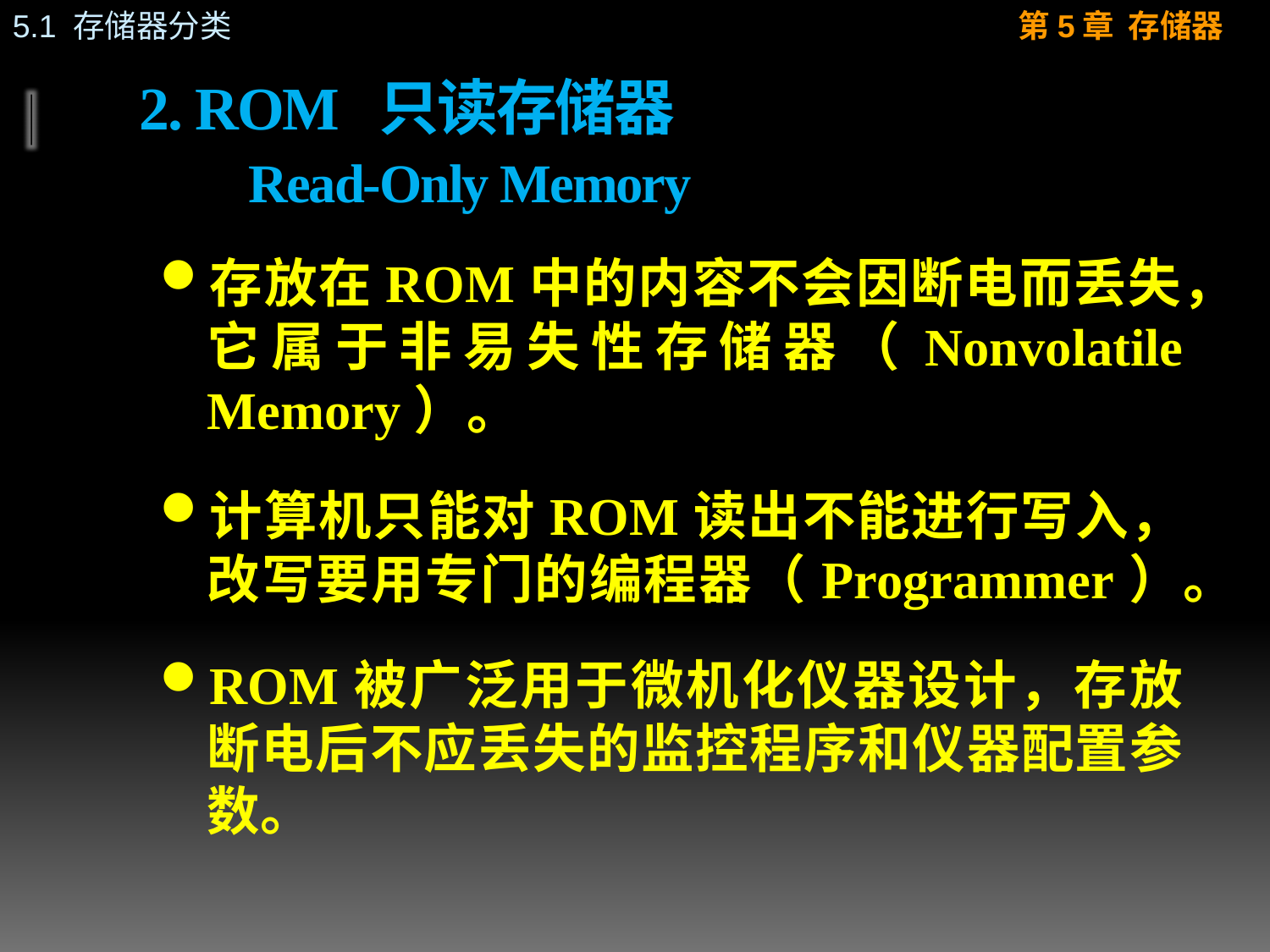

# 2. ROM  只读存储器 Read-Only Memory
存放在ROM中的内容不会因断电而丢失，它属于非易失性存储器（Nonvolatile Memory）。
计算机只能对ROM读出不能进行写入，改写要用专门的编程器（Programmer）。
ROM被广泛用于微机化仪器设计，存放断电后不应丢失的监控程序和仪器配置参数。